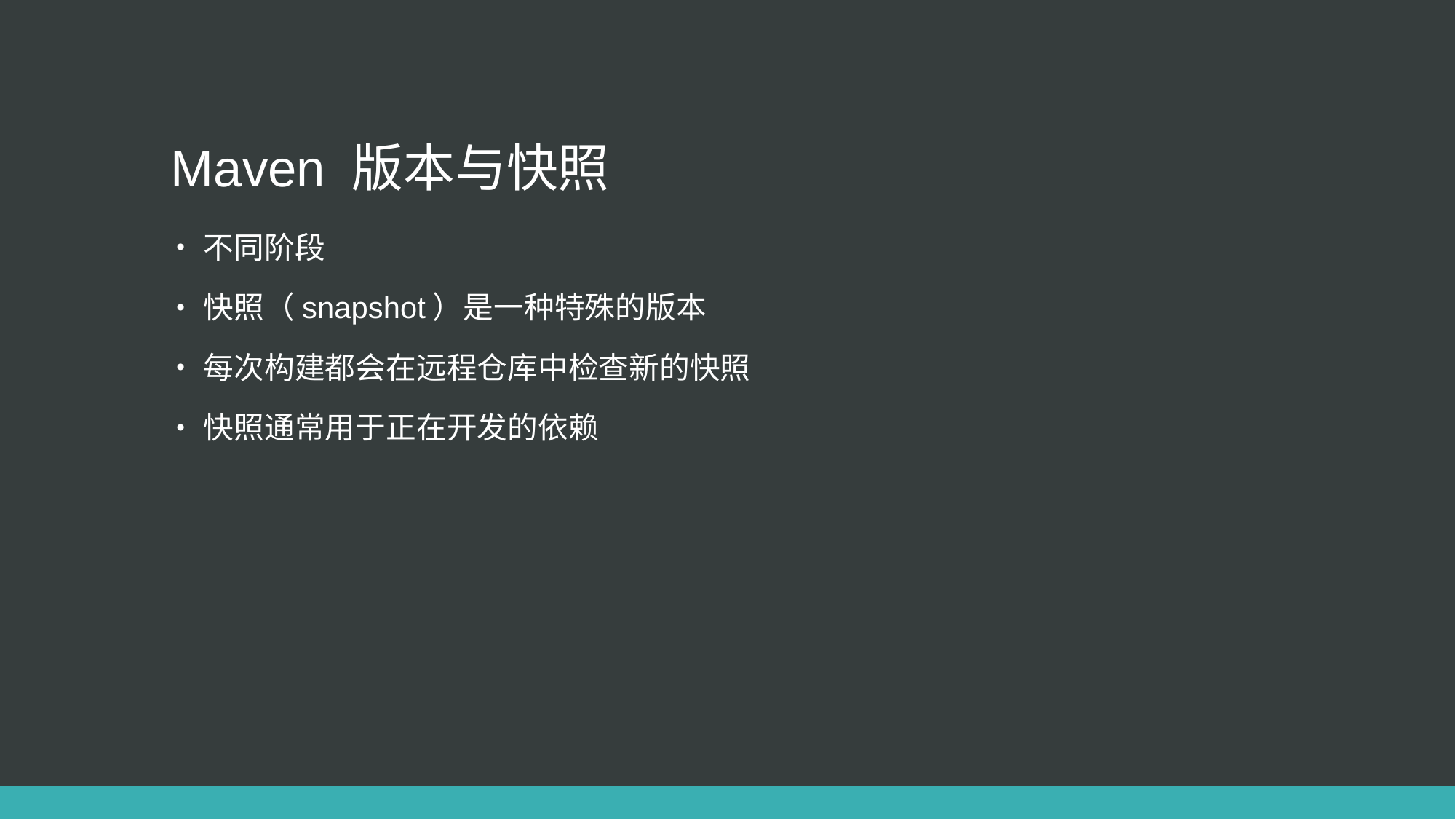

# Maven 版本与快照
不同阶段
快照（snapshot）是一种特殊的版本
每次构建都会在远程仓库中检查新的快照
快照通常用于正在开发的依赖